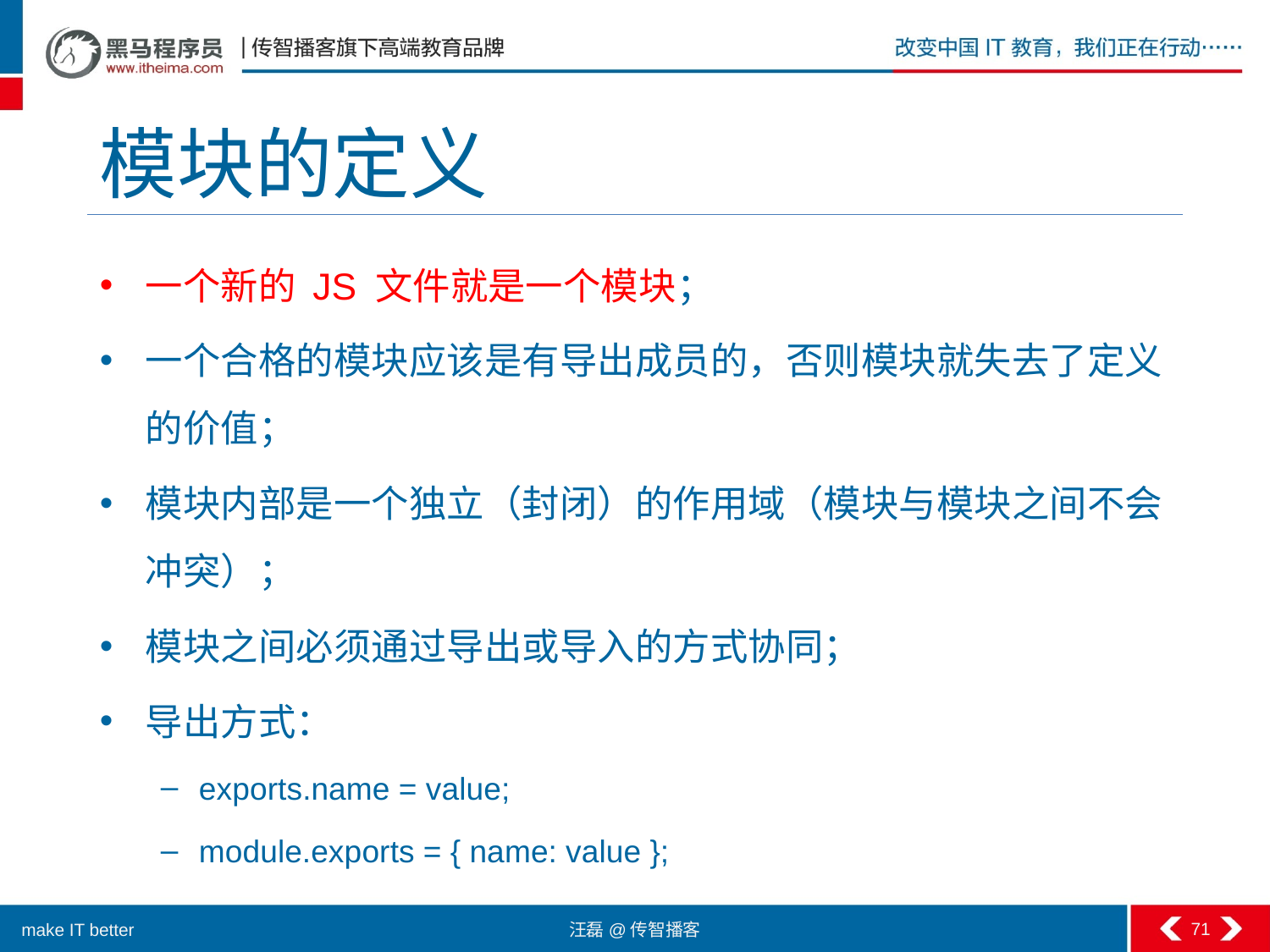

# 模块的定义
一个新的 JS 文件就是一个模块；
一个合格的模块应该是有导出成员的，否则模块就失去了定义的价值；
模块内部是一个独立（封闭）的作用域（模块与模块之间不会冲突）；
模块之间必须通过导出或导入的方式协同；
导出方式：
exports.name = value;
module.exports = { name: value };
71
汪磊@传智播客
make IT better